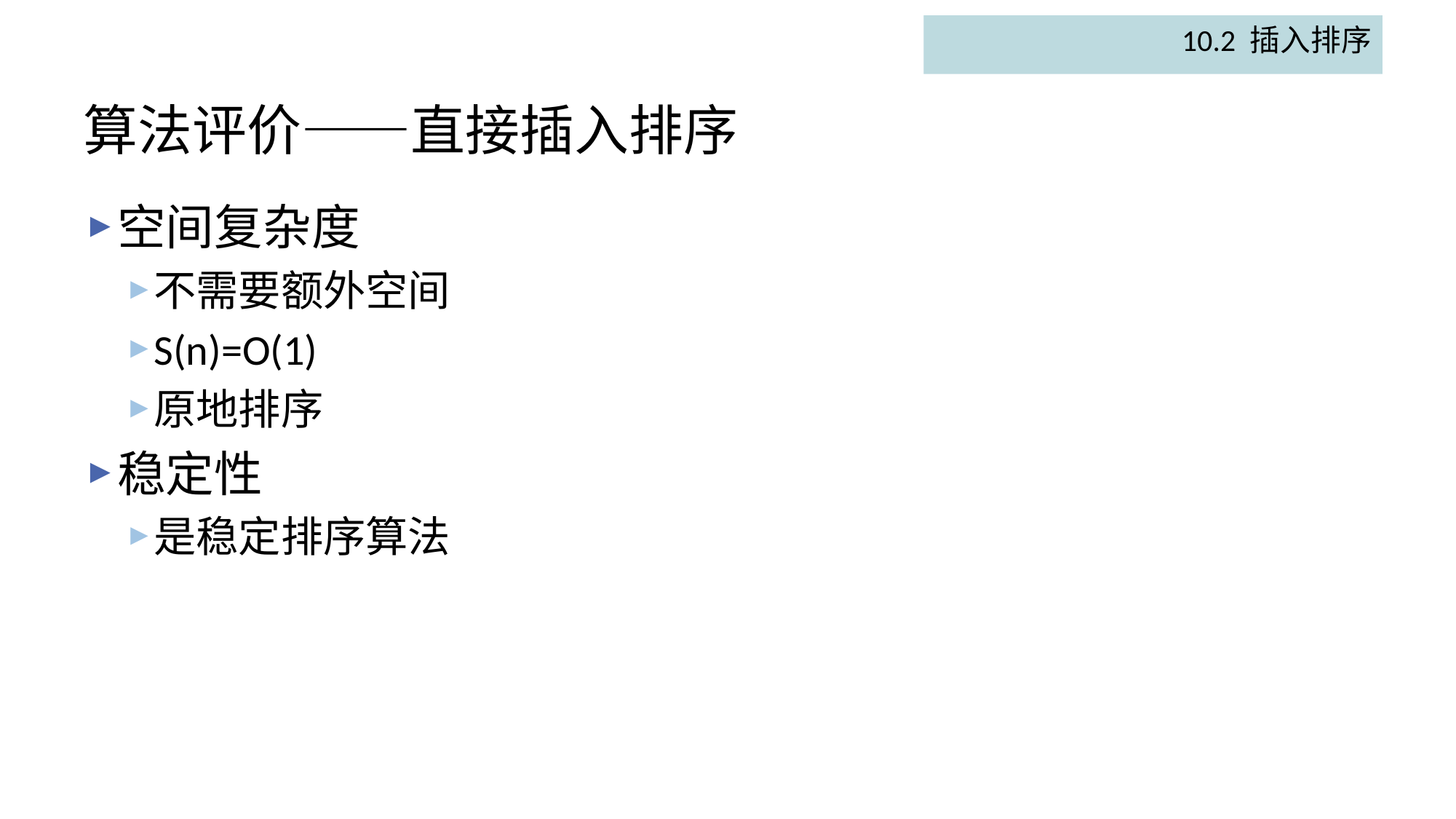

10.2 插入排序
# 算法评价——直接插入排序
空间复杂度
不需要额外空间
S(n)=O(1)
原地排序
稳定性
是稳定排序算法